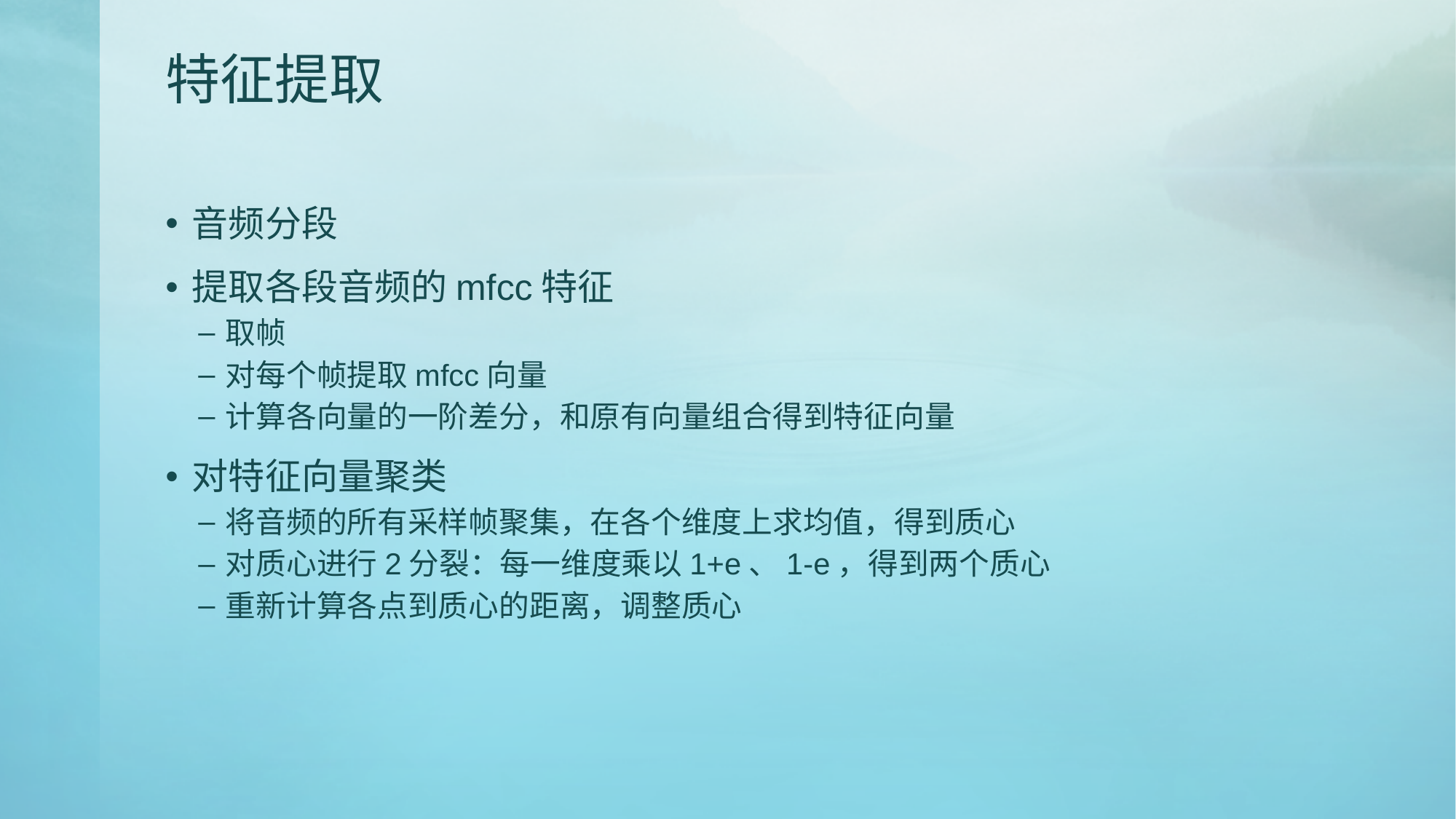

# 特征提取
音频分段
提取各段音频的mfcc特征
取帧
对每个帧提取mfcc向量
计算各向量的一阶差分，和原有向量组合得到特征向量
对特征向量聚类
将音频的所有采样帧聚集，在各个维度上求均值，得到质心
对质心进行2分裂：每一维度乘以1+e、1-e，得到两个质心
重新计算各点到质心的距离，调整质心